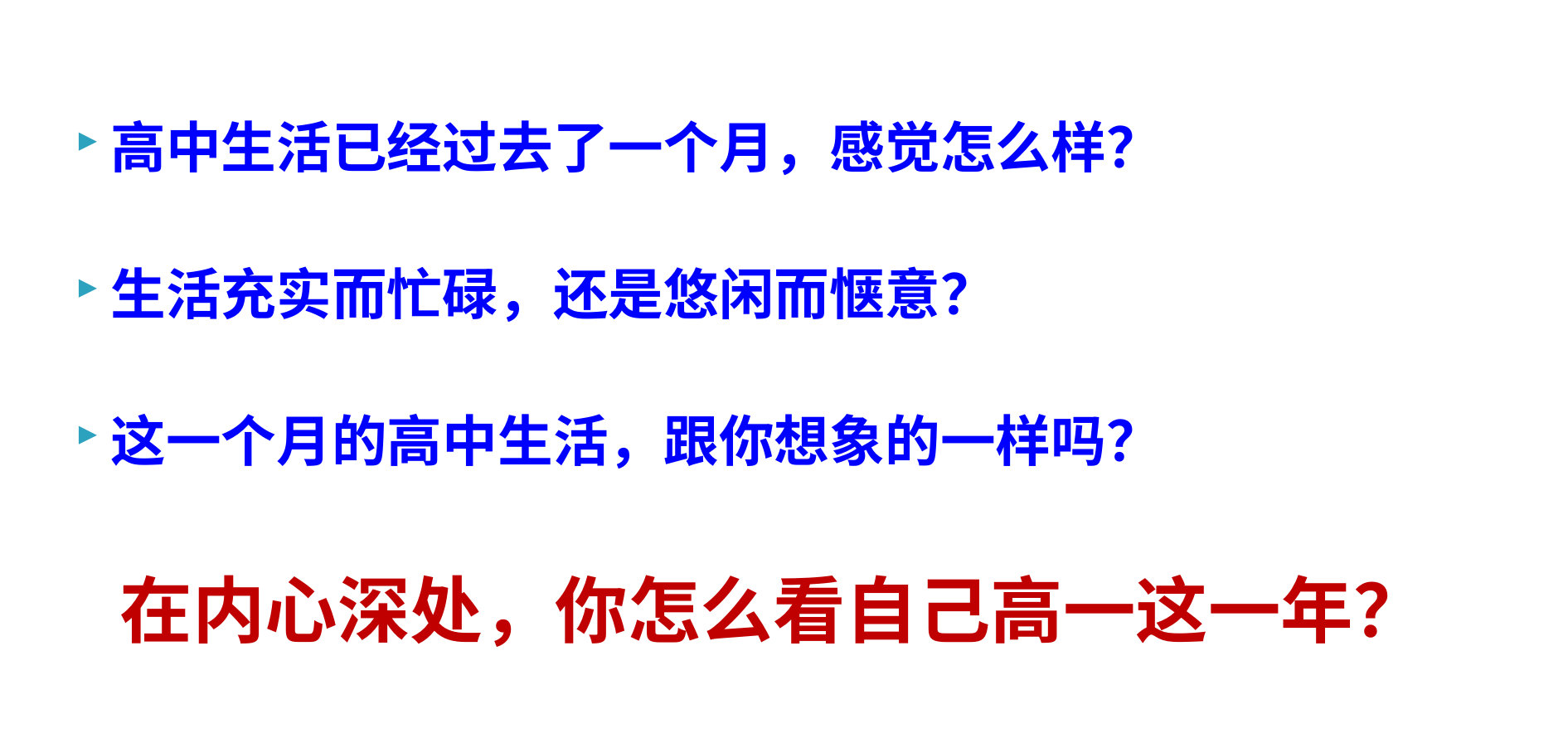

高中生活已经过去了一个月，感觉怎么样？

生活充实而忙碌，还是悠闲而惬意？

这一个月的高中生活，跟你想象的一样吗？

在内心深处，你怎么看自己高一这一年？